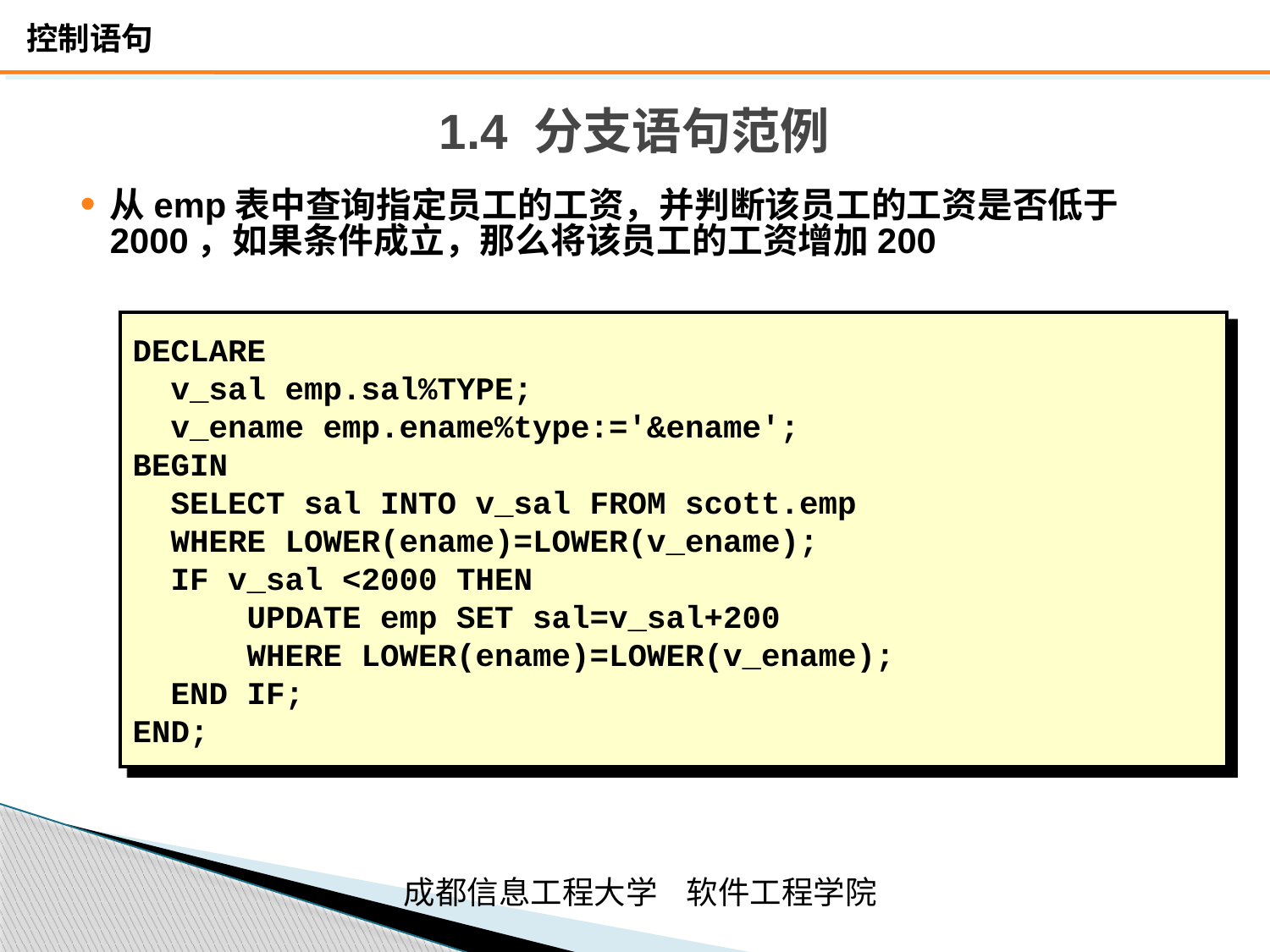

# 1.4 分支语句范例
从emp表中查询指定员工的工资，并判断该员工的工资是否低于2000，如果条件成立，那么将该员工的工资增加200
DECLARE
  v_sal emp.sal%TYPE;
  v_ename emp.ename%type:='&ename';
BEGIN
  SELECT sal INTO v_sal FROM scott.emp
  WHERE LOWER(ename)=LOWER(v_ename);
  IF v_sal <2000 THEN
      UPDATE emp SET sal=v_sal+200
      WHERE LOWER(ename)=LOWER(v_ename);
  END IF;
END;